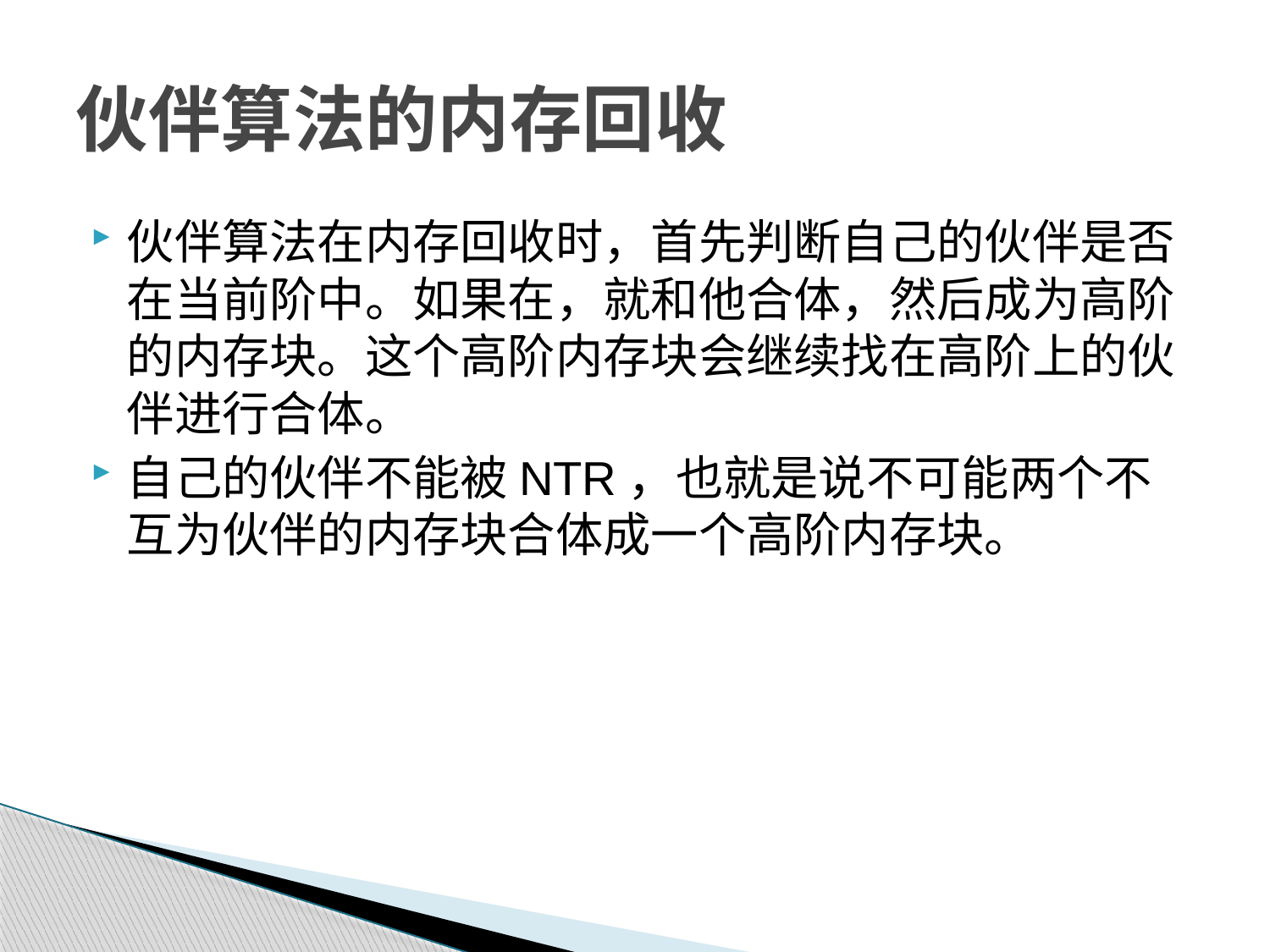

# 伙伴算法的内存回收
伙伴算法在内存回收时，首先判断自己的伙伴是否在当前阶中。如果在，就和他合体，然后成为高阶的内存块。这个高阶内存块会继续找在高阶上的伙伴进行合体。
自己的伙伴不能被NTR，也就是说不可能两个不互为伙伴的内存块合体成一个高阶内存块。